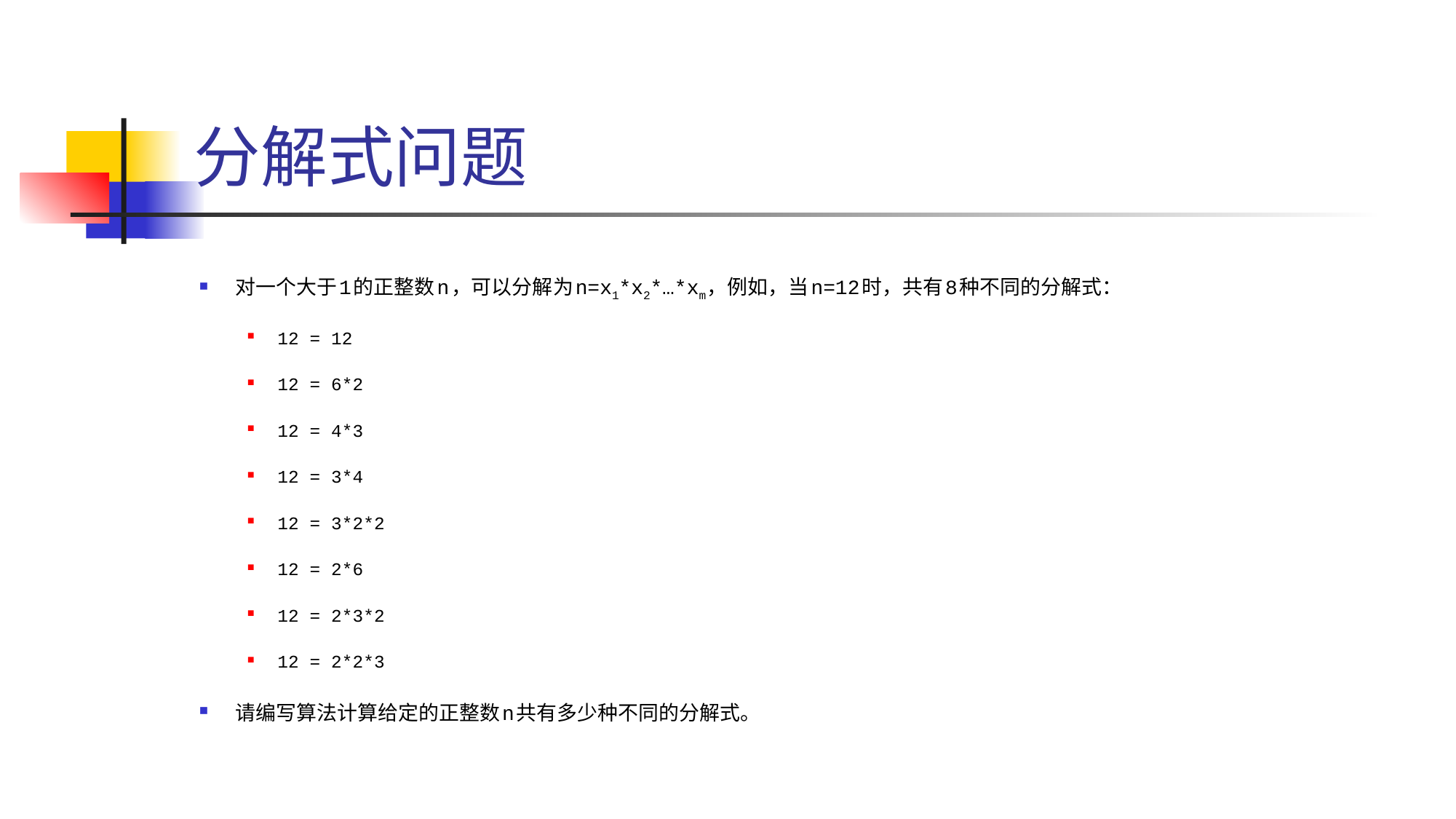

# 分解式问题
对一个大于1的正整数n，可以分解为n=x1*x2*…*xm，例如，当n=12时，共有8种不同的分解式：
12 = 12
12 = 6*2
12 = 4*3
12 = 3*4
12 = 3*2*2
12 = 2*6
12 = 2*3*2
12 = 2*2*3
请编写算法计算给定的正整数n共有多少种不同的分解式。